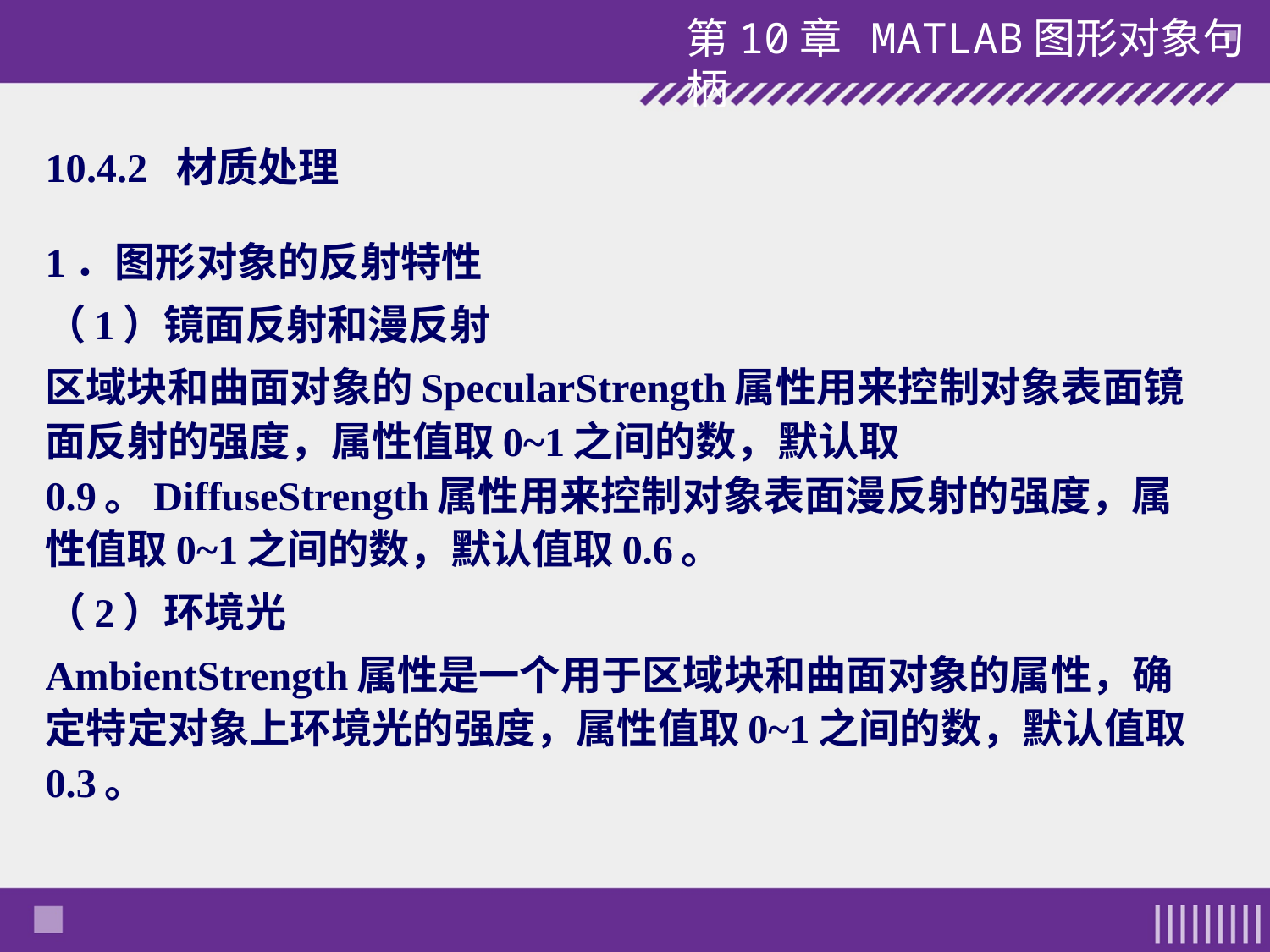

10.4.2  材质处理

1．图形对象的反射特性
（1）镜面反射和漫反射
区域块和曲面对象的SpecularStrength属性用来控制对象表面镜面反射的强度，属性值取0~1之间的数，默认取0.9。DiffuseStrength属性用来控制对象表面漫反射的强度，属性值取0~1之间的数，默认值取0.6。
（2）环境光
AmbientStrength属性是一个用于区域块和曲面对象的属性，确定特定对象上环境光的强度，属性值取0~1之间的数，默认值取0.3。